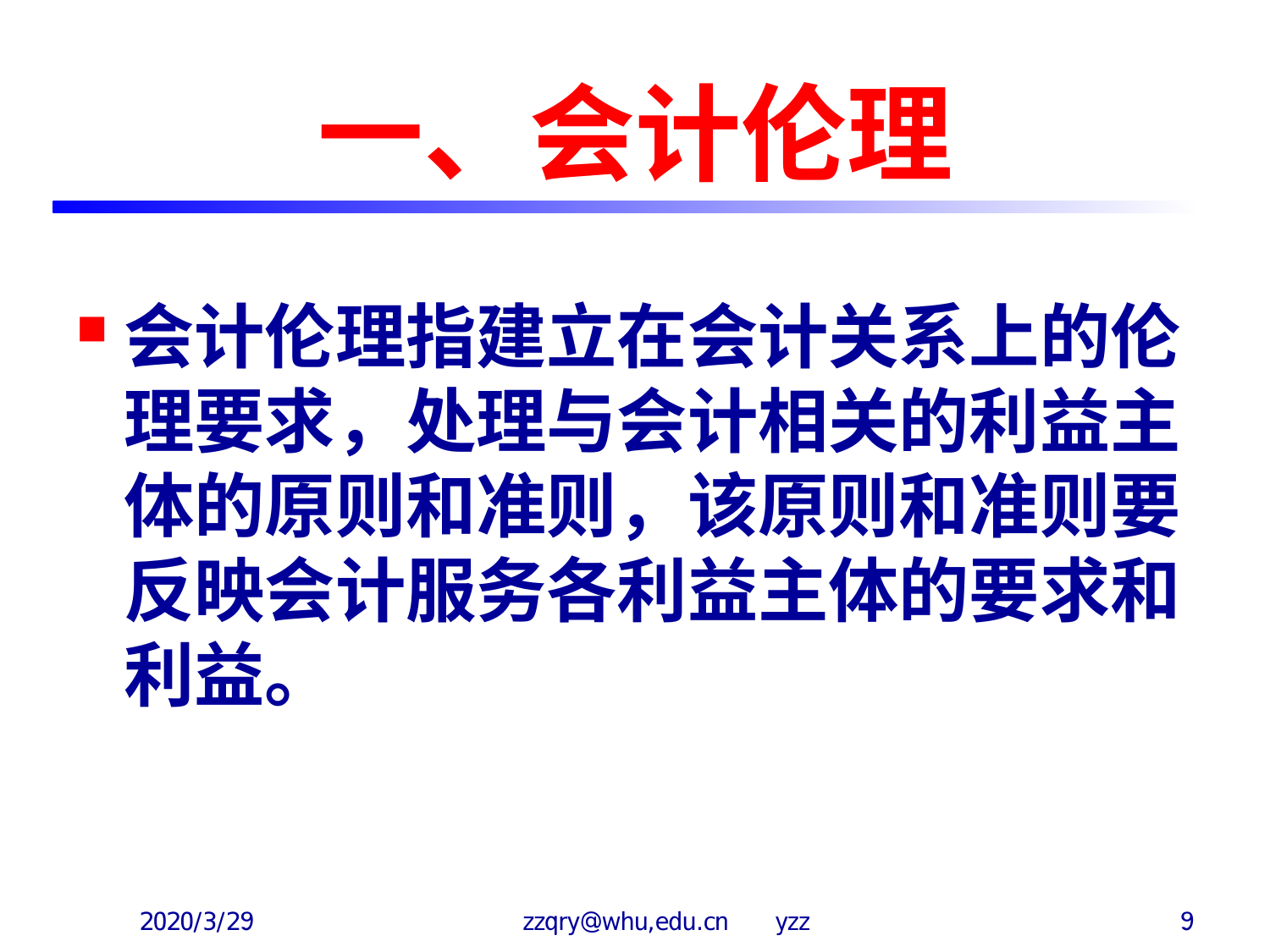

# 一、会计伦理
会计伦理指建立在会计关系上的伦理要求，处理与会计相关的利益主体的原则和准则，该原则和准则要反映会计服务各利益主体的要求和利益。
2020/3/29
zzqry@whu,edu.cn      yzz
9